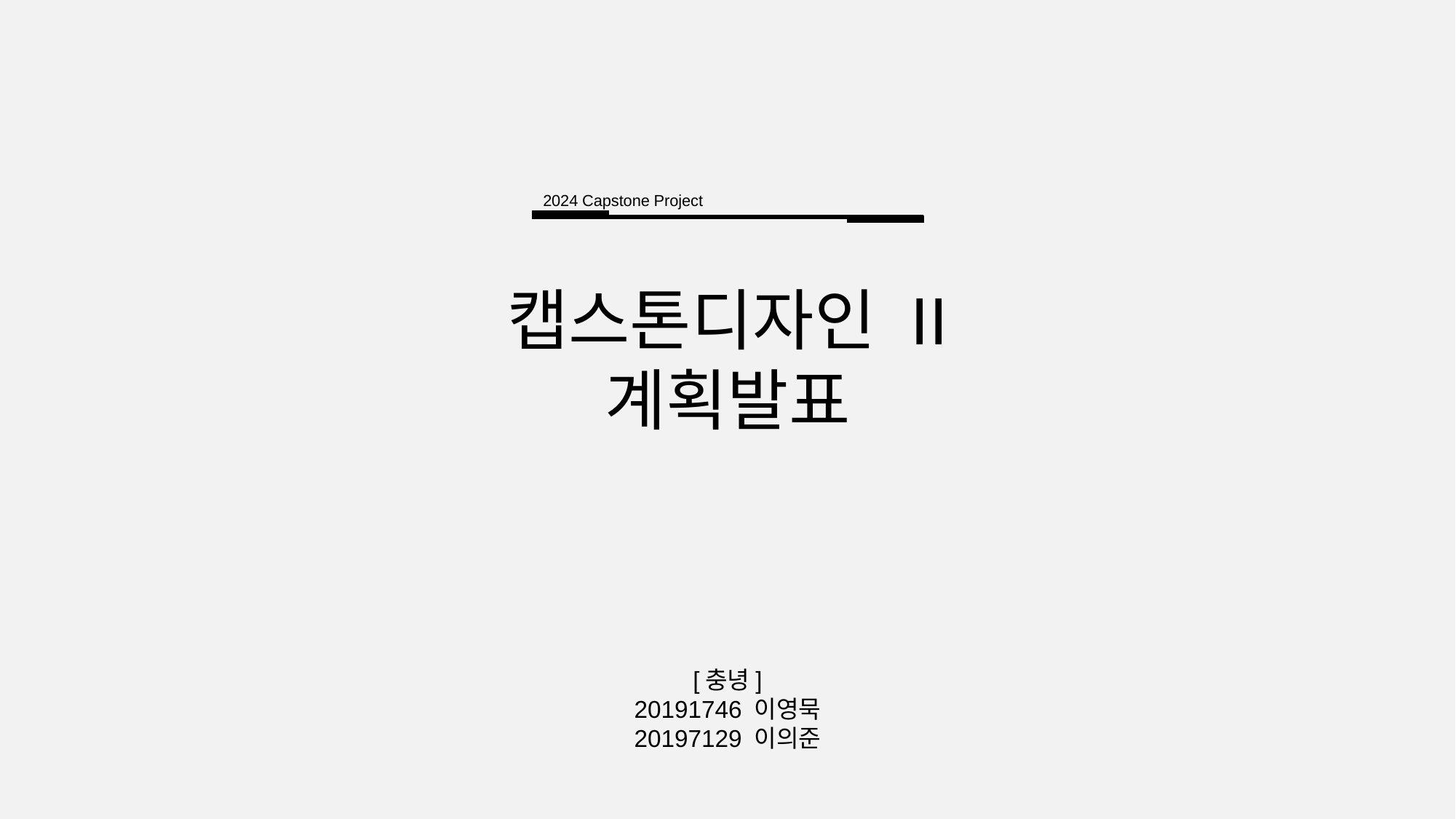

2024 Capstone Project

캡스톤디자인 II
계획발표
[충녕]
20191746 이영묵
20197129 이의준